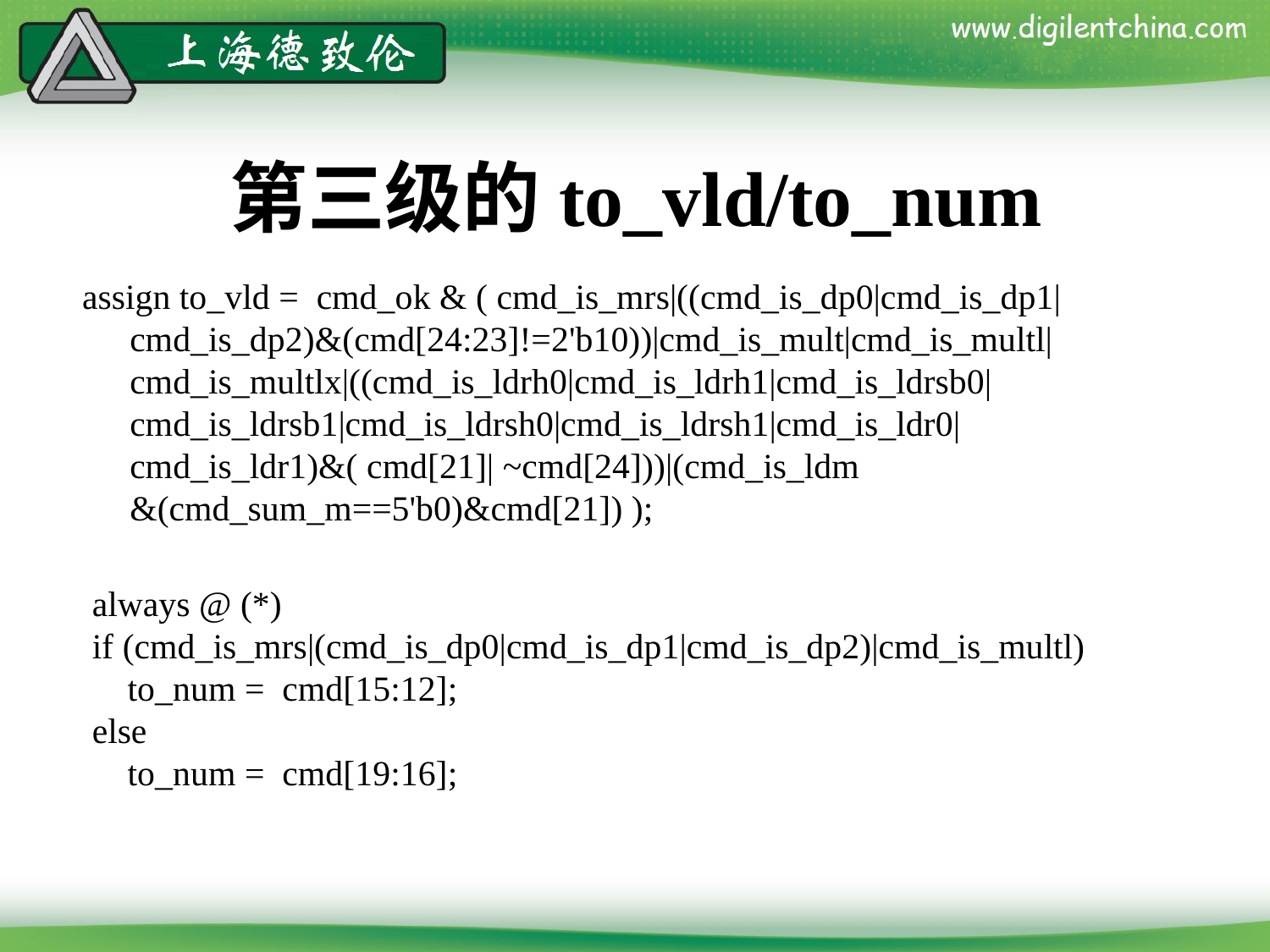

# 第三级的to_vld/to_num
assign to_vld =  cmd_ok & ( cmd_is_mrs|((cmd_is_dp0|cmd_is_dp1|cmd_is_dp2)&(cmd[24:23]!=2'b10))|cmd_is_mult|cmd_is_multl|cmd_is_multlx|((cmd_is_ldrh0|cmd_is_ldrh1|cmd_is_ldrsb0|cmd_is_ldrsb1|cmd_is_ldrsh0|cmd_is_ldrsh1|cmd_is_ldr0|cmd_is_ldr1)&( cmd[21]| ~cmd[24]))|(cmd_is_ldm &(cmd_sum_m==5'b0)&cmd[21]) );

always @ (*)
if (cmd_is_mrs|(cmd_is_dp0|cmd_is_dp1|cmd_is_dp2)|cmd_is_multl)
    to_num =  cmd[15:12];
else
    to_num =  cmd[19:16];